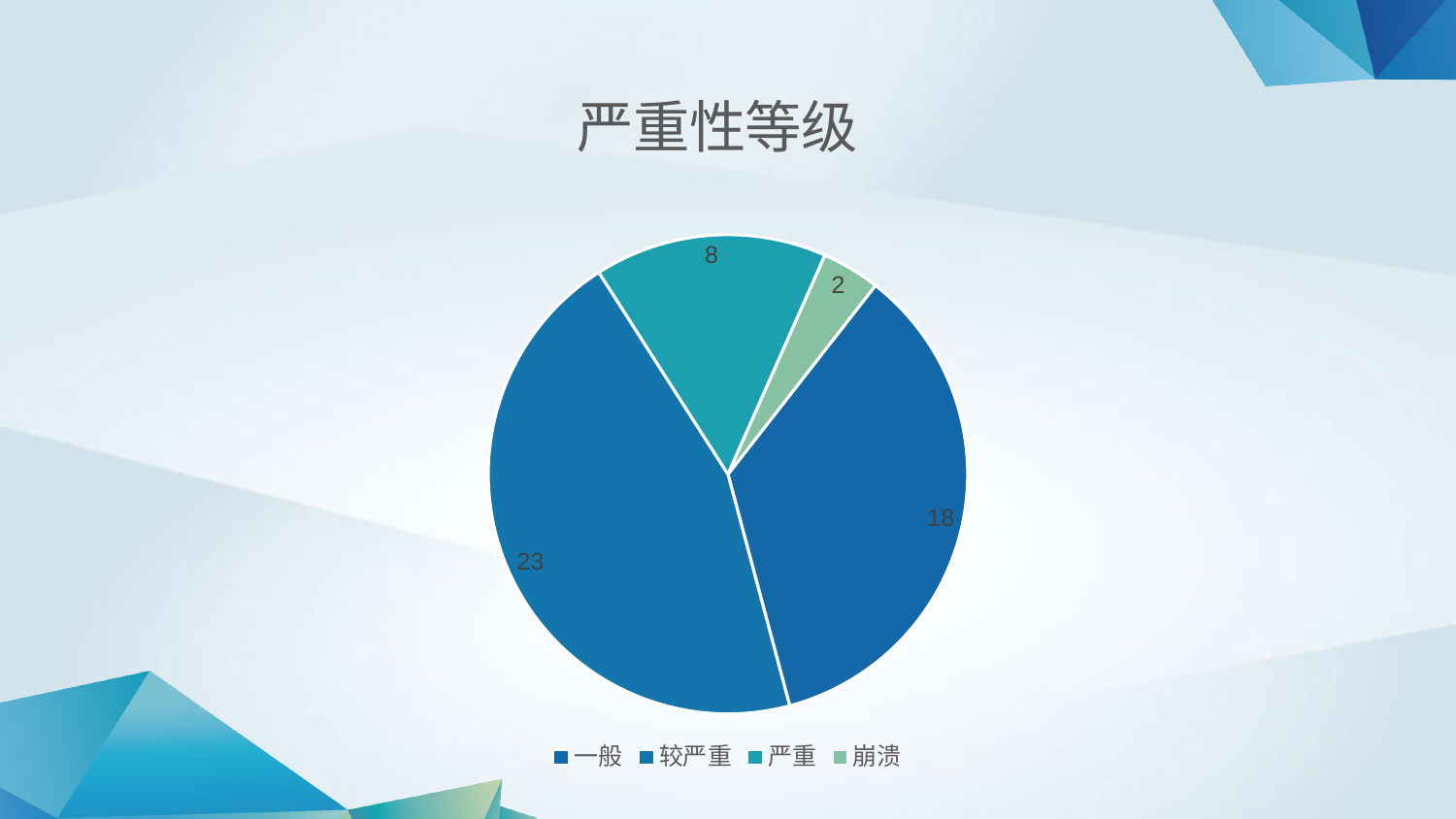

### Chart: 严重性等级

| Category | 严重性等级 |
|---|---|
| 一般 | 18.0 |
| 较严重 | 23.0 |
| 严重 | 8.0 |
| 崩溃 | 2.0 |